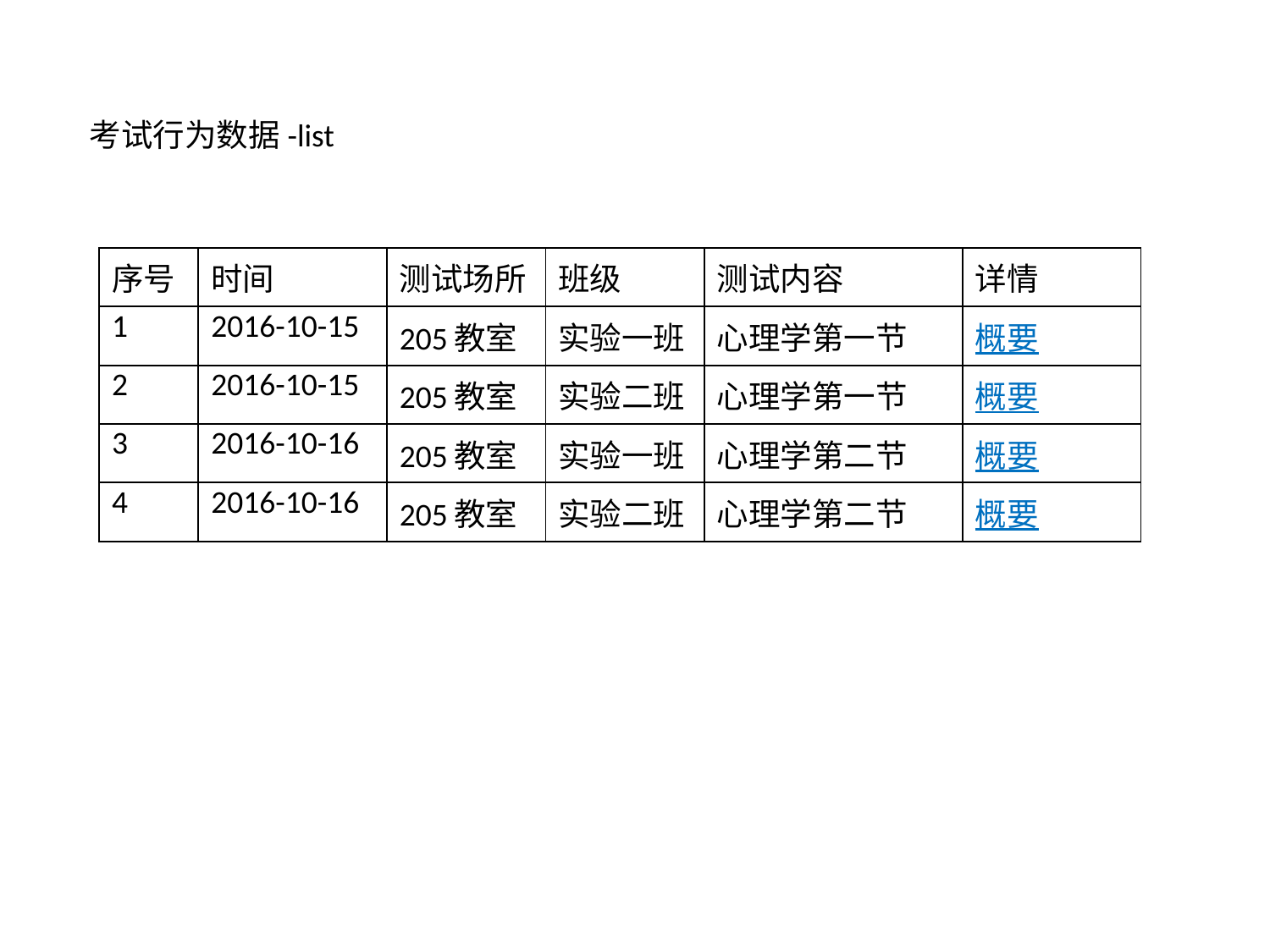

考试行为数据-list
| 序号 | 时间 | 测试场所 | 班级 | 测试内容 | 详情 |
| --- | --- | --- | --- | --- | --- |
| 1 | 2016-10-15 | 205教室 | 实验一班 | 心理学第一节 | 概要 |
| 2 | 2016-10-15 | 205教室 | 实验二班 | 心理学第一节 | 概要 |
| 3 | 2016-10-16 | 205教室 | 实验一班 | 心理学第二节 | 概要 |
| 4 | 2016-10-16 | 205教室 | 实验二班 | 心理学第二节 | 概要 |